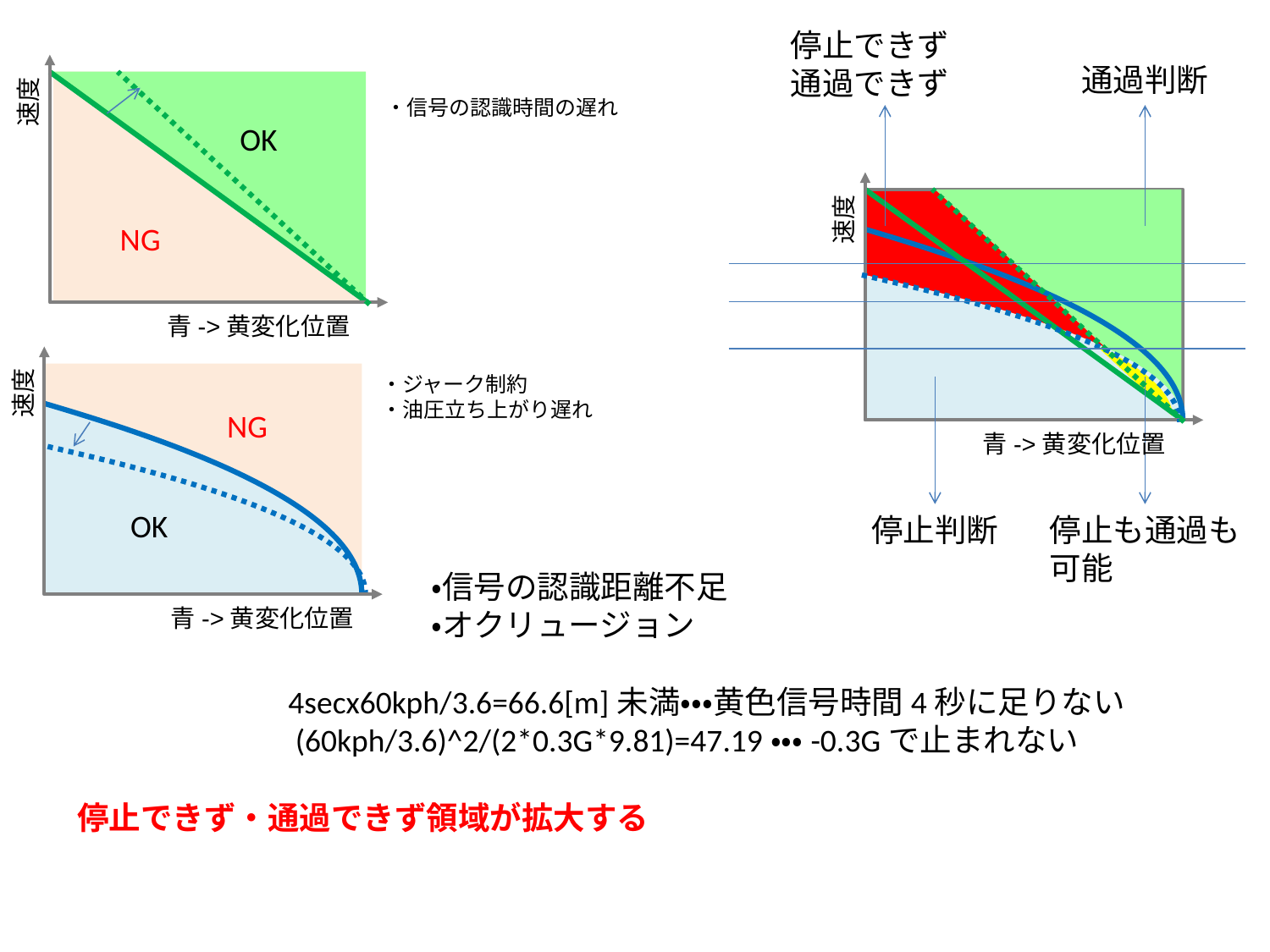

停止できず
通過できず
通過判断

速度
・信号の認識時間の遅れ
OK

速度
NG

青->黄変化位置

・ジャーク制約
・油圧立ち上がり遅れ
速度
NG
青->黄変化位置
OK
停止判断
停止も通過も
可能
・信号の認識距離不足
・オクリュージョン
青->黄変化位置
4secx60kph/3.6=66.6[m]未満・・・黄色信号時間4秒に足りない
 (60kph/3.6)^2/(2*0.3G*9.81)=47.19・・・-0.3Gで止まれない
停止できず・通過できず領域が拡大する